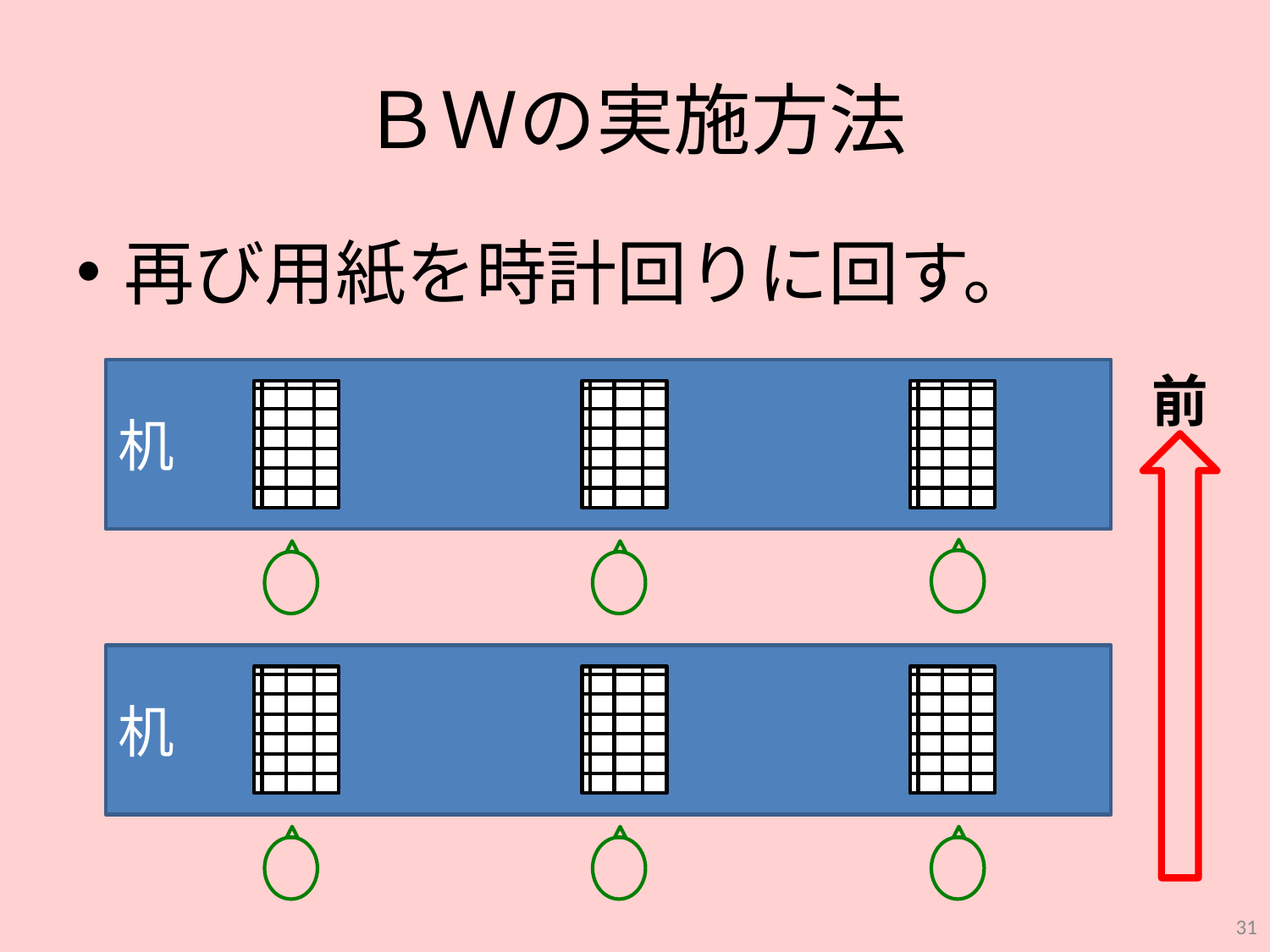

# ＢＷの実施方法
再び用紙を時計回りに回す。
机
前

机

31